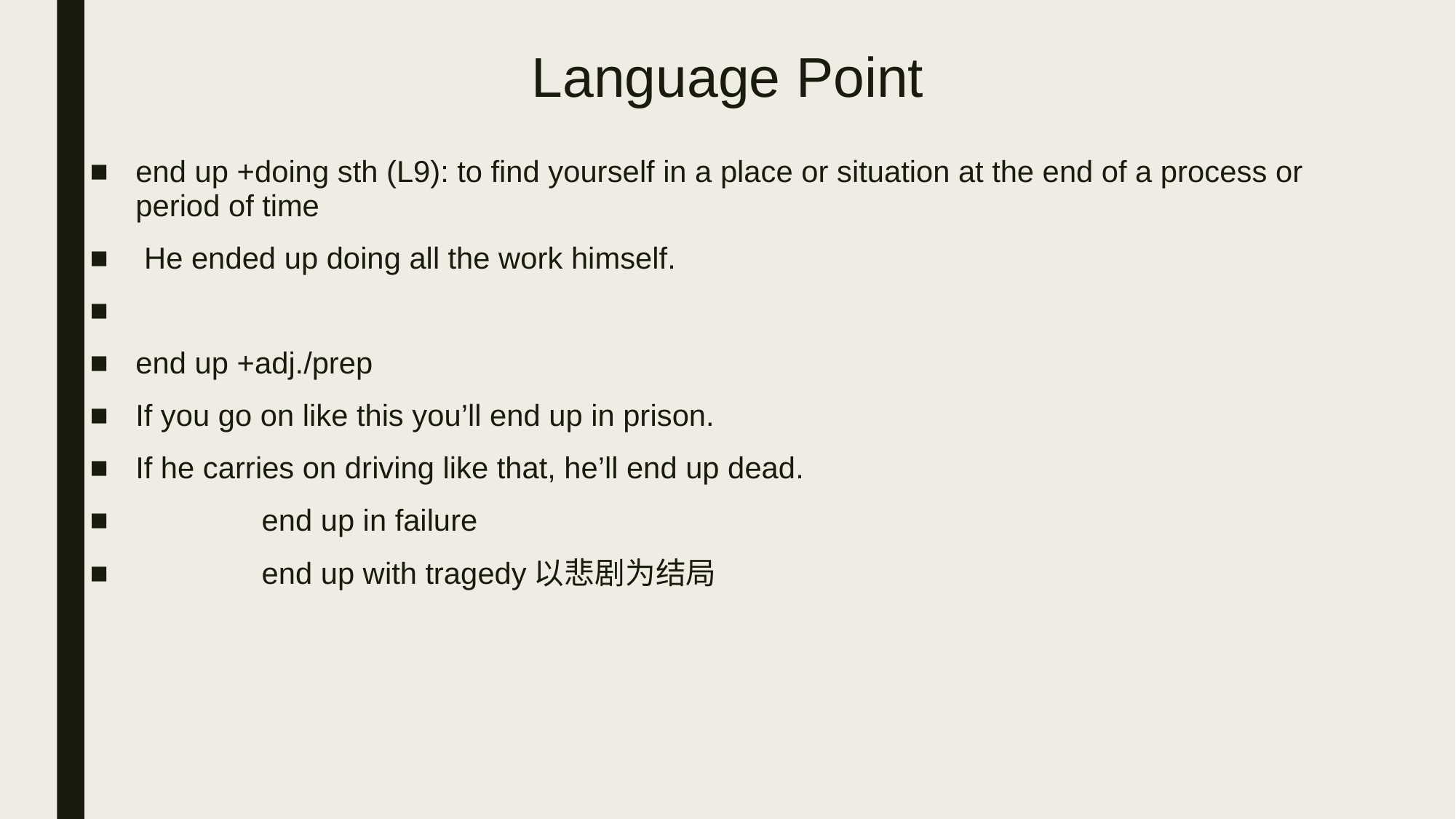

# Language Point
end up +doing sth (L9): to find yourself in a place or situation at the end of a process or period of time
 He ended up doing all the work himself.

end up +adj./prep
If you go on like this you’ll end up in prison.
If he carries on driving like that, he’ll end up dead.
	  end up in failure
	  end up with tragedy以悲剧为结局